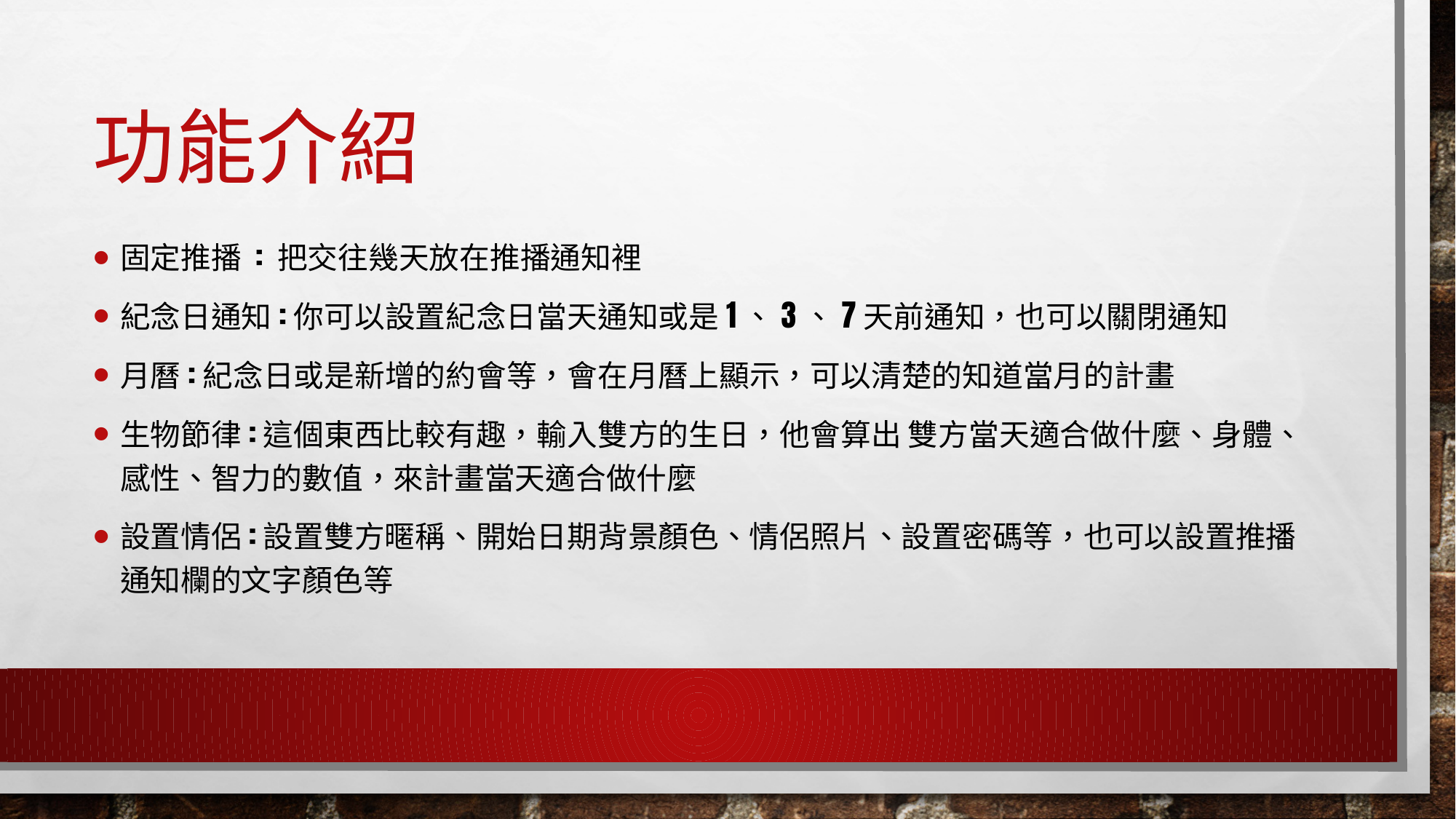

# 功能介紹
固定推播 : 把交往幾天放在推播通知裡
紀念日通知:你可以設置紀念日當天通知或是1、3、7天前通知，也可以關閉通知
月曆:紀念日或是新增的約會等，會在月曆上顯示，可以清楚的知道當月的計畫
生物節律:這個東西比較有趣，輸入雙方的生日，他會算出 雙方當天適合做什麼、身體、感性、智力的數值，來計畫當天適合做什麼
設置情侶:設置雙方暱稱、開始日期背景顏色、情侶照片、設置密碼等，也可以設置推播通知欄的文字顏色等